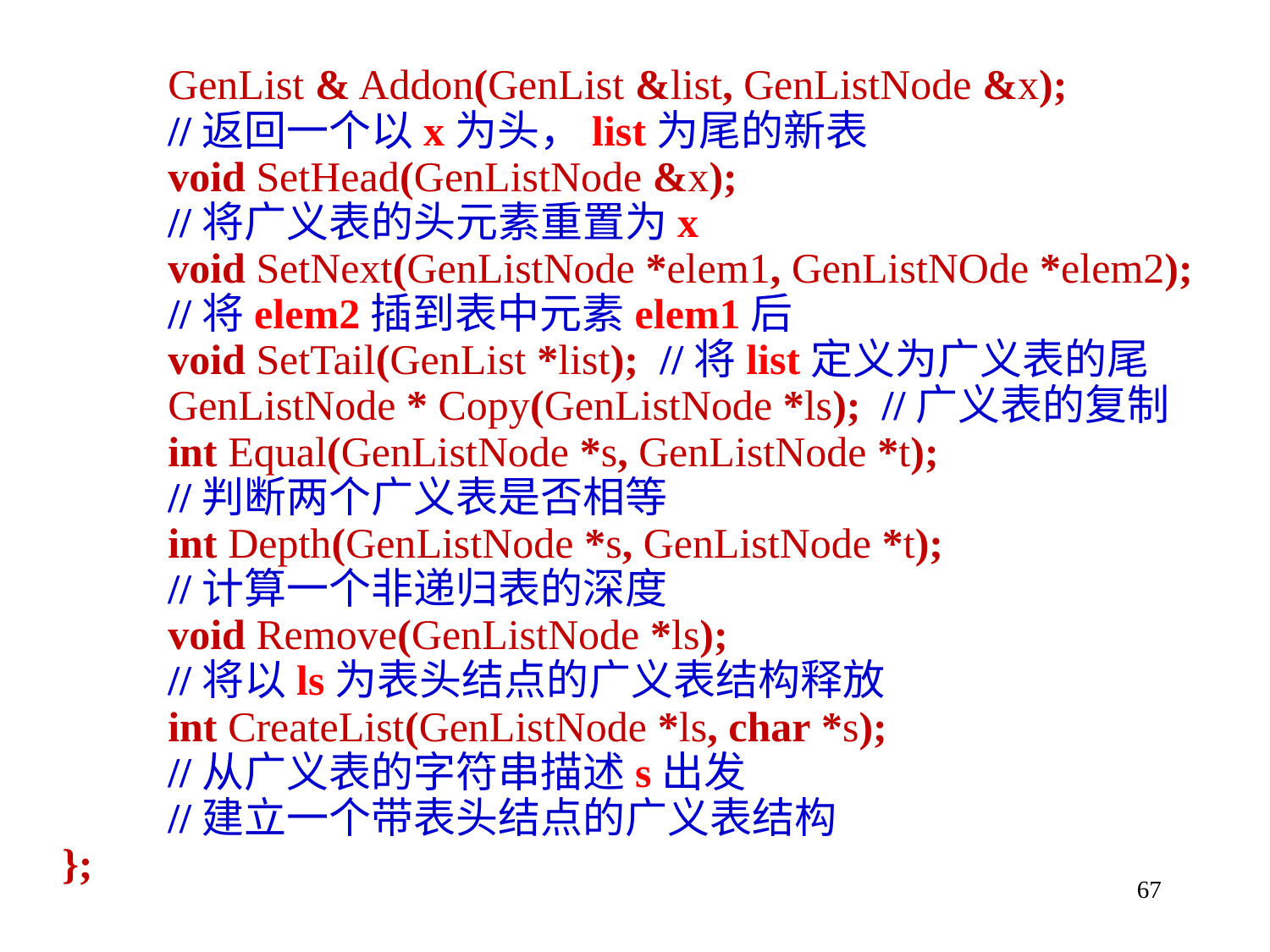

GenList & Addon(GenList &list, GenListNode &x);
          //返回一个以x为头，list为尾的新表
          void SetHead(GenListNode &x);
          //将广义表的头元素重置为x
          void SetNext(GenListNode *elem1, GenListNOde *elem2);
          //将elem2插到表中元素elem1后
          void SetTail(GenList *list);  //将list定义为广义表的尾
          GenListNode * Copy(GenListNode *ls);  //广义表的复制
          int Equal(GenListNode *s, GenListNode *t);
          //判断两个广义表是否相等
          int Depth(GenListNode *s, GenListNode *t);
          //计算一个非递归表的深度
          void Remove(GenListNode *ls);
          //将以ls为表头结点的广义表结构释放
          int CreateList(GenListNode *ls, char *s);
          //从广义表的字符串描述s出发
          //建立一个带表头结点的广义表结构
};
67